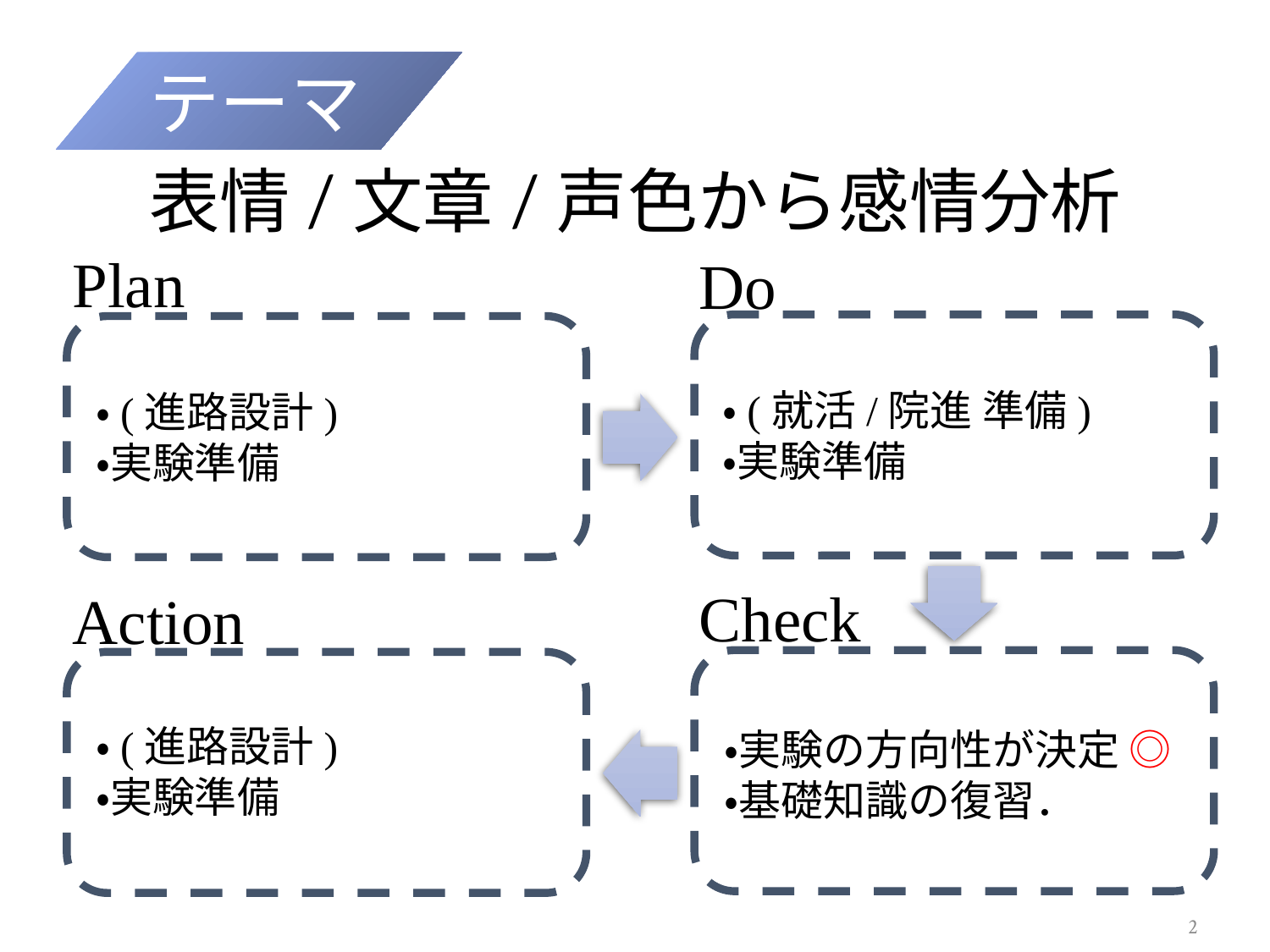

テーマ
表情/文章/声色から感情分析
Plan
20211112_akashi.pptx20211112_akashi.pptx
Do
20211112_akashi.pptx20211112_akashi.pptx
・(就活/院進 準備)
・実験準備
・(進路設計)
・実験準備

Check
Action
20211112_akashi.pptx20211112_akashi.pptx

・(進路設計)
・実験準備
・実験の方向性が決定 ◎
・基礎知識の復習．

2